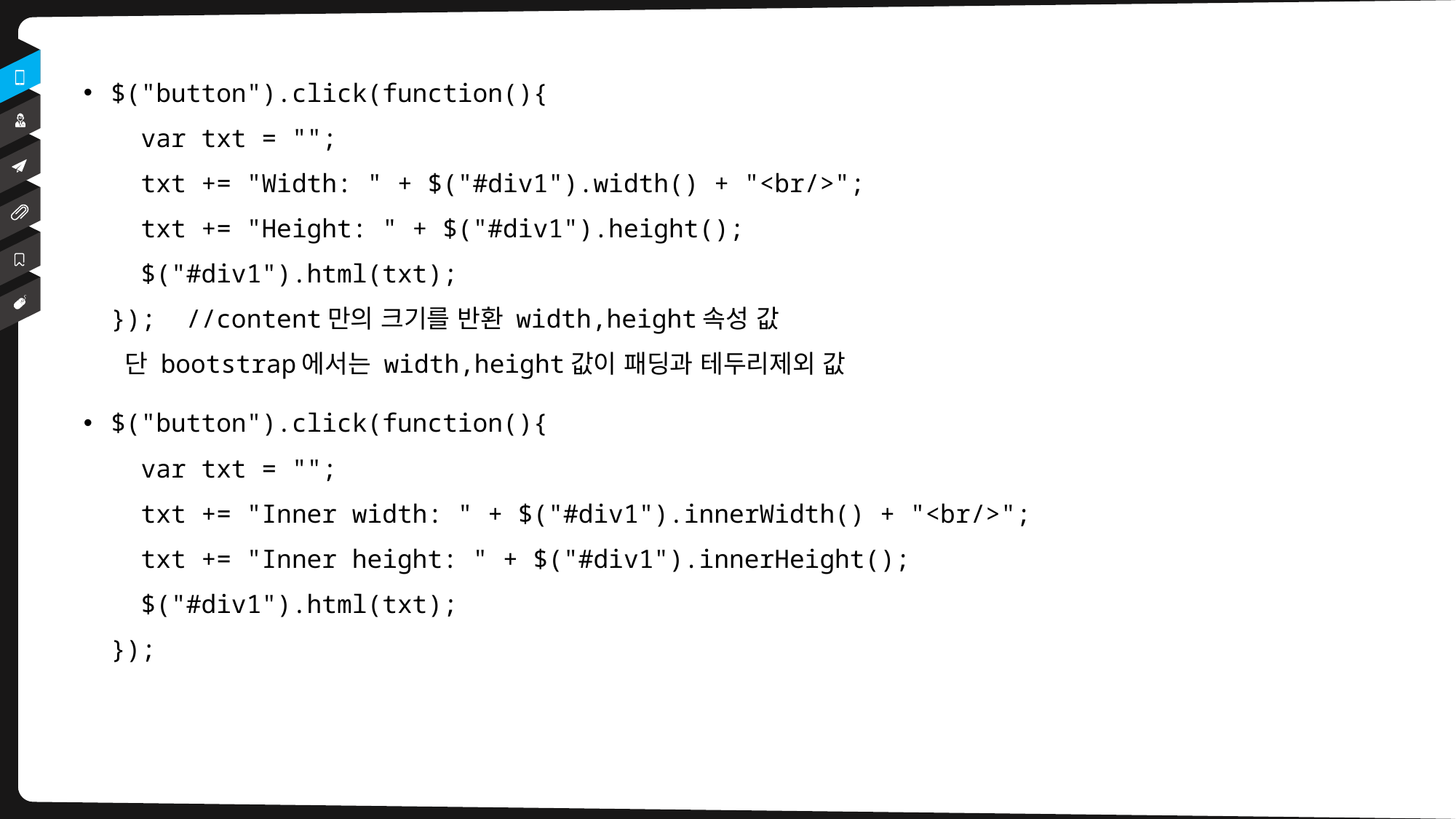

$("button").click(function(){
  var txt = "";
  txt += "Width: " + $("#div1").width() + "<br/>";
  txt += "Height: " + $("#div1").height();
  $("#div1").html(txt);
});  //content만의 크기를 반환 width,height속성 값
  단 bootstrap에서는 width,height값이 패딩과 테두리제외 값
$("button").click(function(){
  var txt = "";
  txt += "Inner width: " + $("#div1").innerWidth() + "<br/>";
  txt += "Inner height: " + $("#div1").innerHeight();
  $("#div1").html(txt);
});